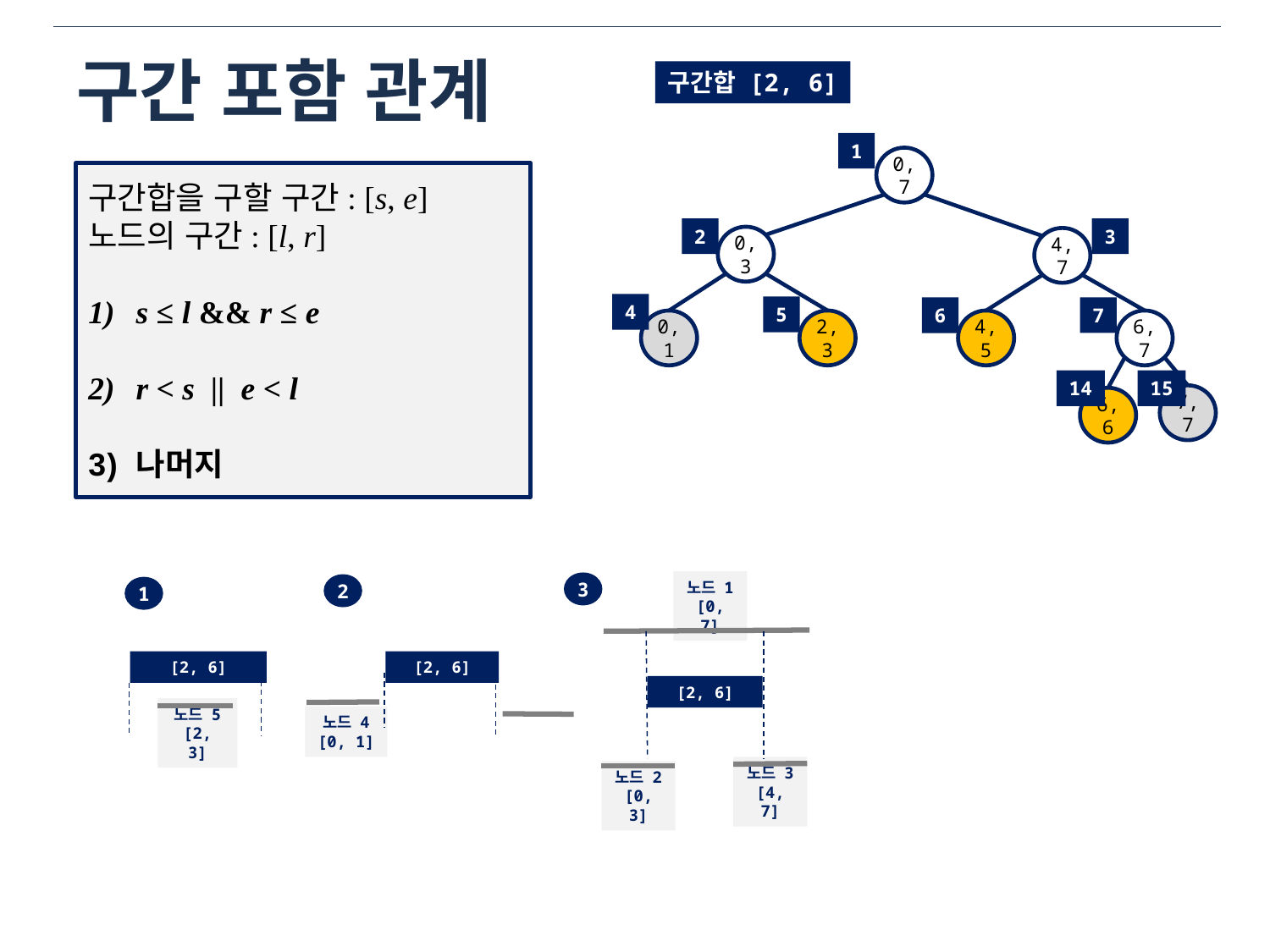

# 구간 포함 관계
구간합 [2, 6]
1
0,7
구간합을 구할 구간: [s, e]
노드의 구간: [l, r]

s ≤ l && r ≤ e

r < s  ||  e < l

나머지
2
3
0,3
4,7
4
5
7
6
6,7
0,1
2,3
4,5
14
15
7,7
6,6
3
2
1
노드 1
[0, 7]
[2, 6]
[2, 6]
[2, 6]
노드 4
[0, 1]
노드 5
[2, 3]
노드 3
[4, 7]
노드 2
[0, 3]